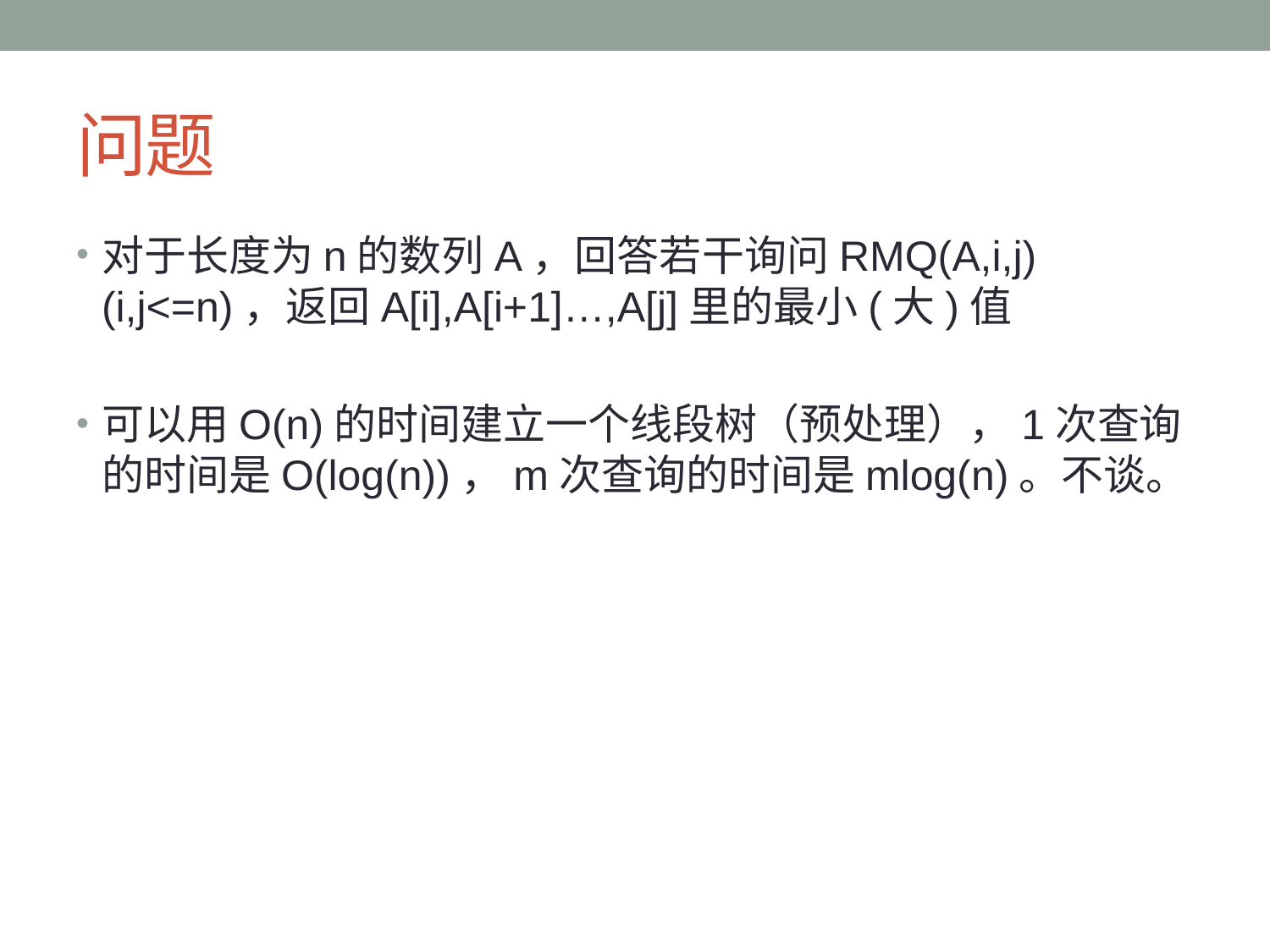

# 问题
对于长度为n的数列A，回答若干询问RMQ(A,i,j)(i,j<=n)，返回A[i],A[i+1]…,A[j]里的最小(大)值

可以用O(n)的时间建立一个线段树（预处理），1次查询的时间是O(log(n))，m次查询的时间是mlog(n)。不谈。